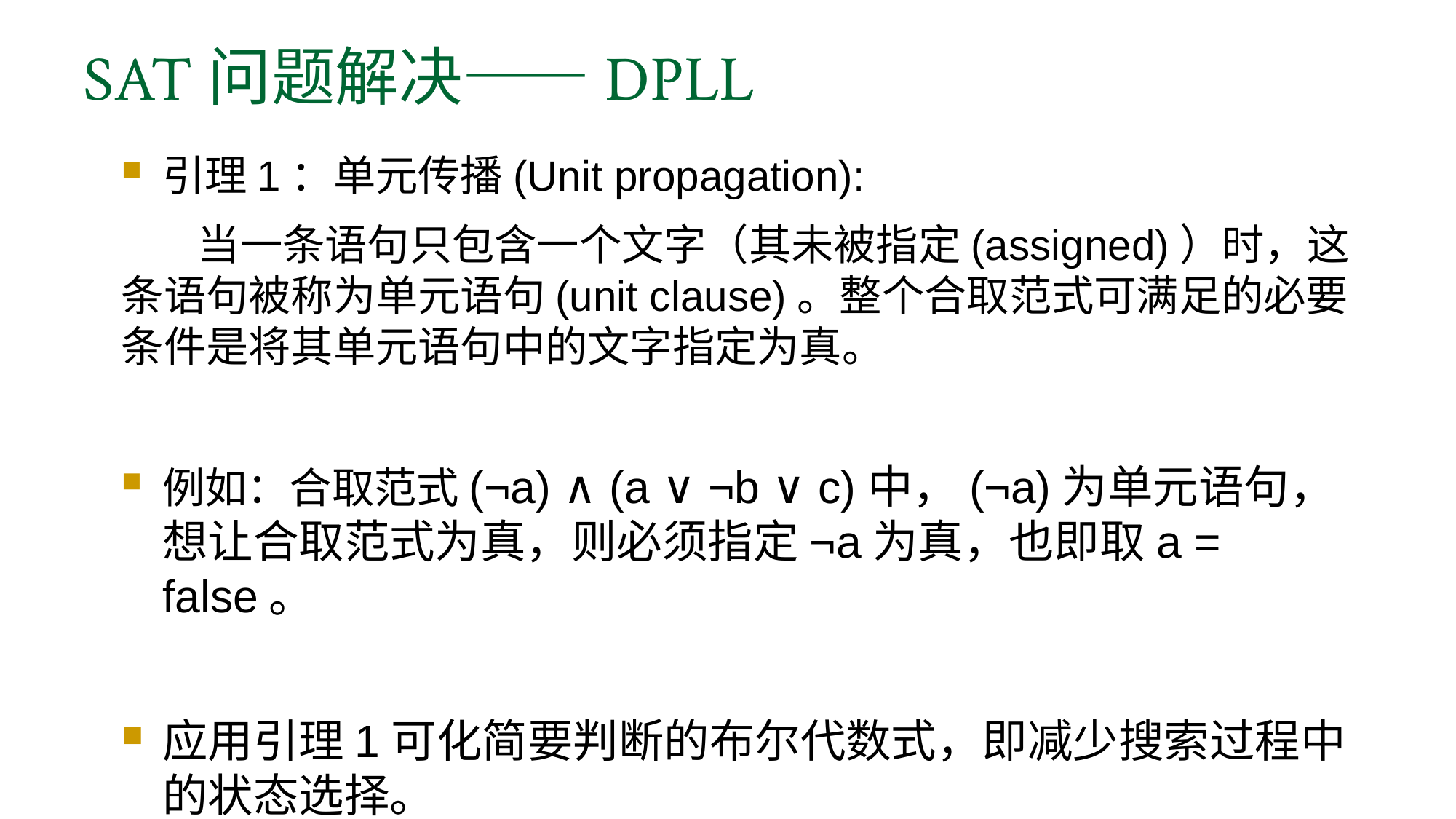

SAT问题解决——DPLL
引理1：单元传播(Unit propagation):
       当一条语句只包含一个文字（其未被指定(assigned)）时，这条语句被称为单元语句(unit clause)。整个合取范式可满足的必要条件是将其单元语句中的文字指定为真。

例如：合取范式(¬a) ∧ (a ∨ ¬b ∨ c)中，(¬a)为单元语句，想让合取范式为真，则必须指定¬a为真，也即取a = false。

应用引理1可化简要判断的布尔代数式，即减少搜索过程中的状态选择。